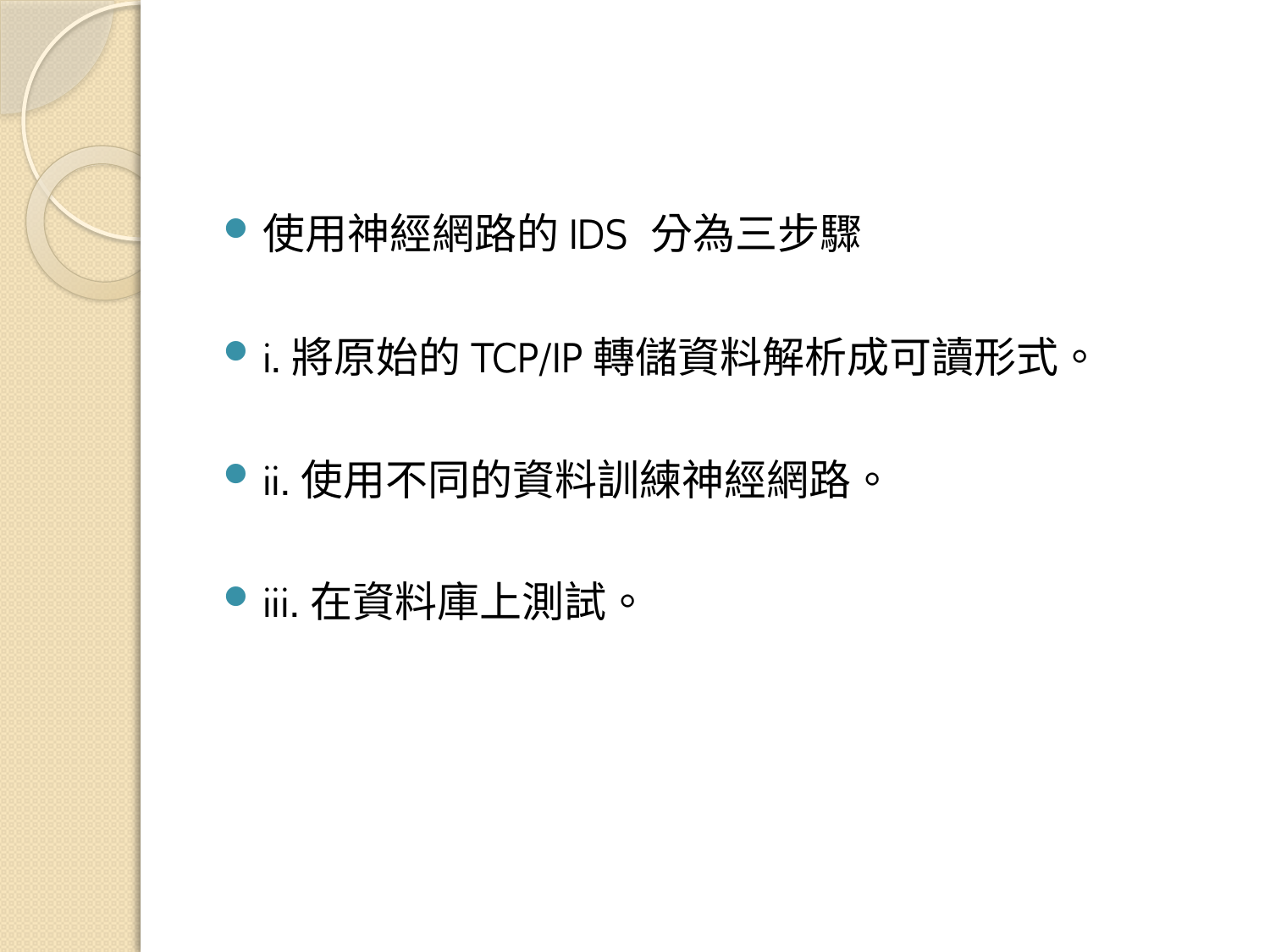

#
使用神經網路的IDS 分為三步驟

i.將原始的TCP/IP轉儲資料解析成可讀形式。

ii.使用不同的資料訓練神經網路。

iii.在資料庫上測試。